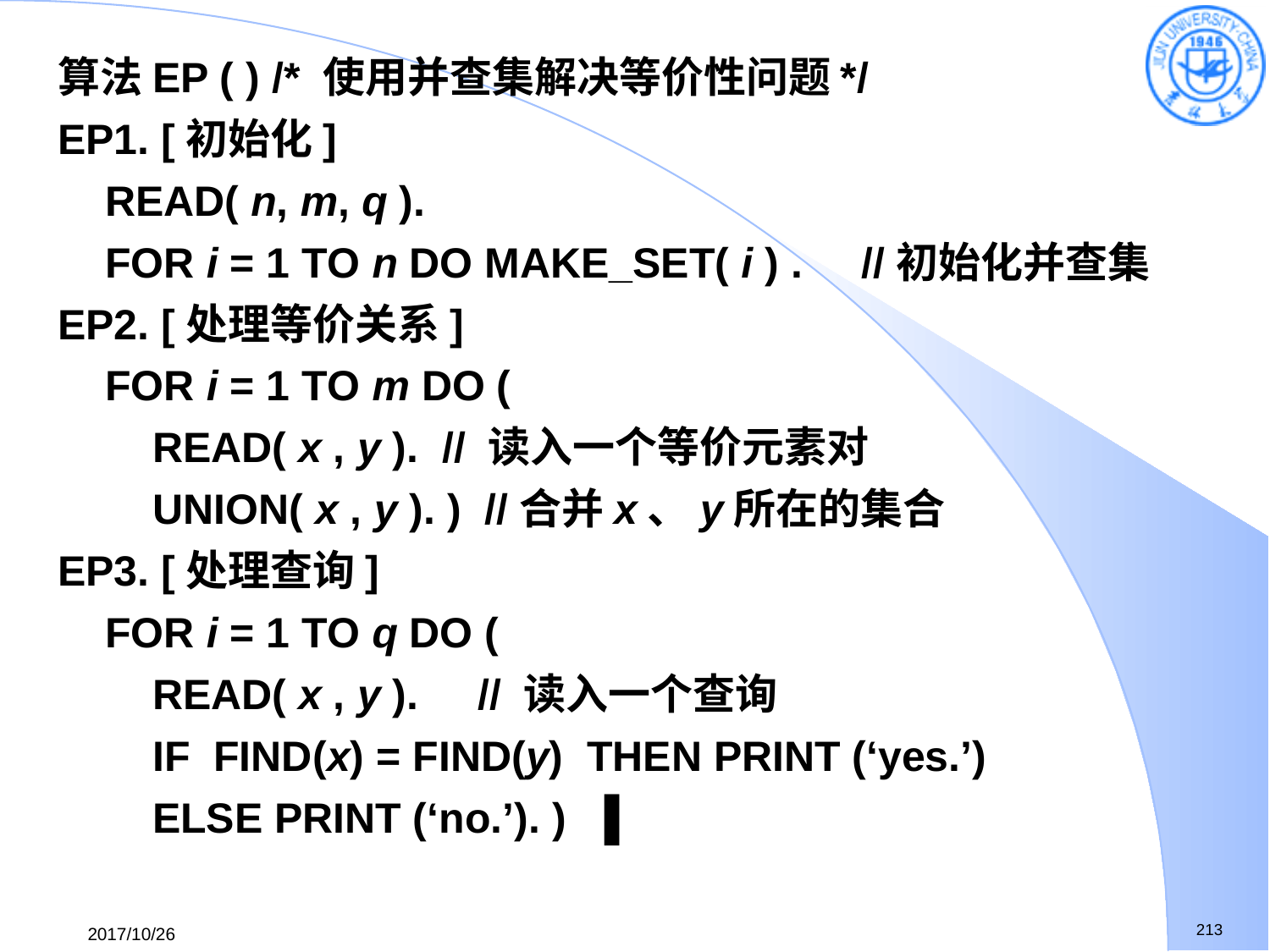

算法EP ( ) /* 使用并查集解决等价性问题*/
EP1. [初始化]
    READ( n, m, q ).
    FOR i = 1 TO n DO MAKE_SET( i ) .     //初始化并查集
EP2. [处理等价关系]
    FOR i = 1 TO m DO (
        READ( x , y ).  // 读入一个等价元素对
        UNION( x , y ). )  //合并x、y所在的集合
EP3. [处理查询]
    FOR i = 1 TO q DO (
        READ( x , y ).     // 读入一个查询
        IF  FIND(x) = FIND(y)  THEN PRINT (‘yes.’)
        ELSE PRINT (‘no.’). )  ▐